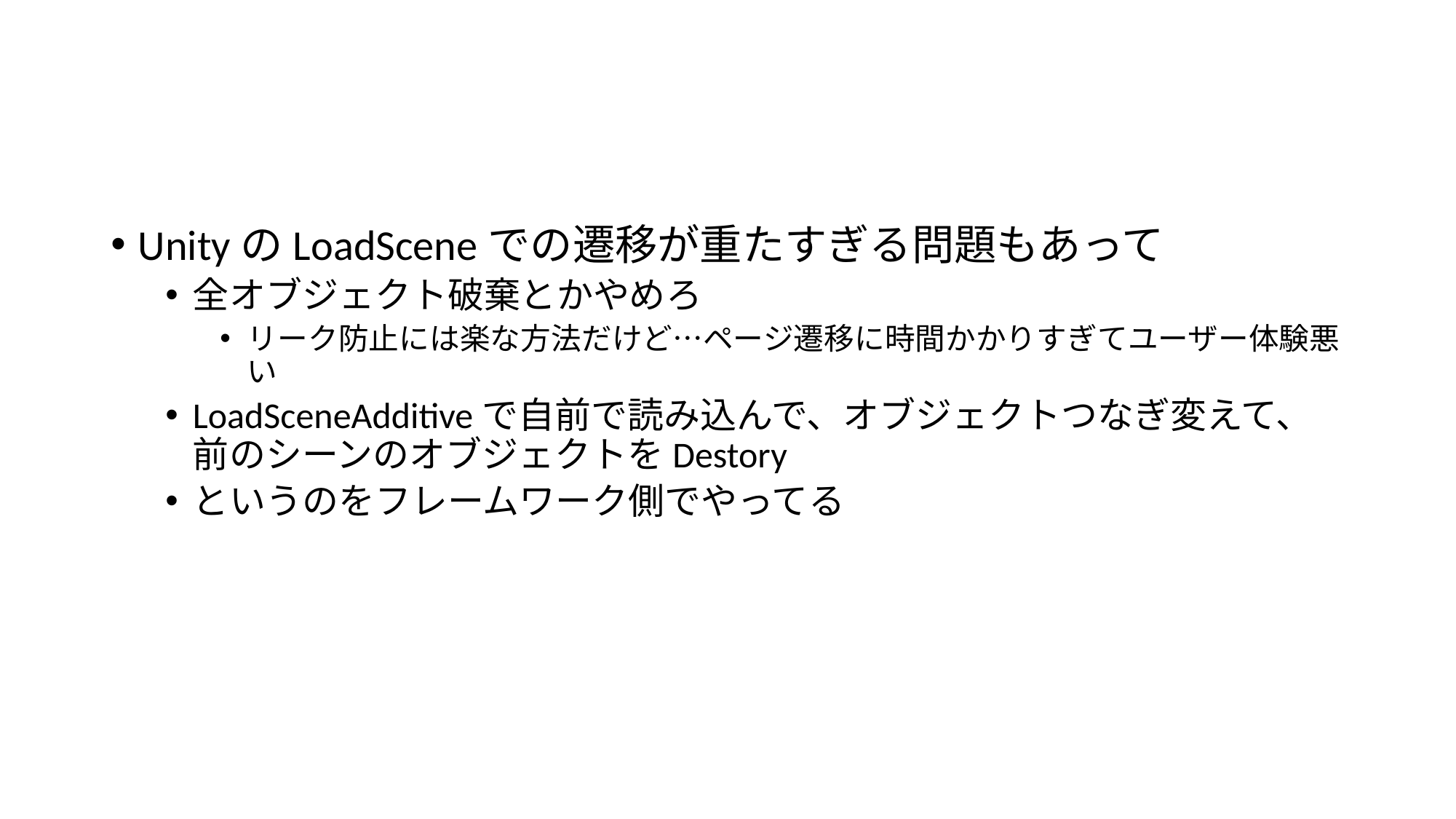

#
UnityのLoadSceneでの遷移が重たすぎる問題もあって
全オブジェクト破棄とかやめろ
リーク防止には楽な方法だけど…ページ遷移に時間かかりすぎてユーザー体験悪い
LoadSceneAdditiveで自前で読み込んで、オブジェクトつなぎ変えて、前のシーンのオブジェクトをDestory
というのをフレームワーク側でやってる